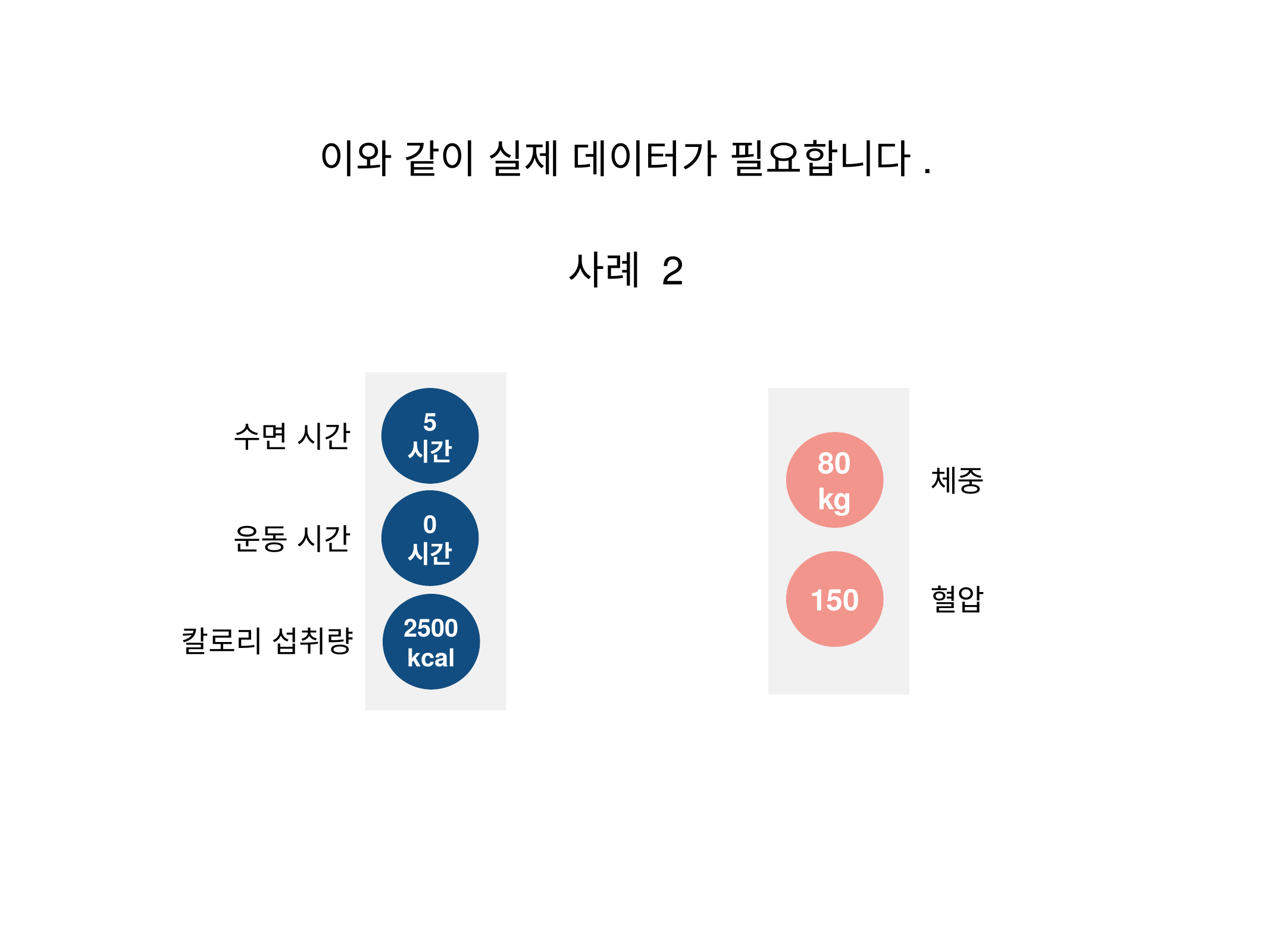

이와 같이 실제 데이터가 필요합니다.

사례 2

5
시간
수면 시간

80
kg
체중

0
시간
운동 시간

150

2500
kcal

혈압
칼로리 섭취량